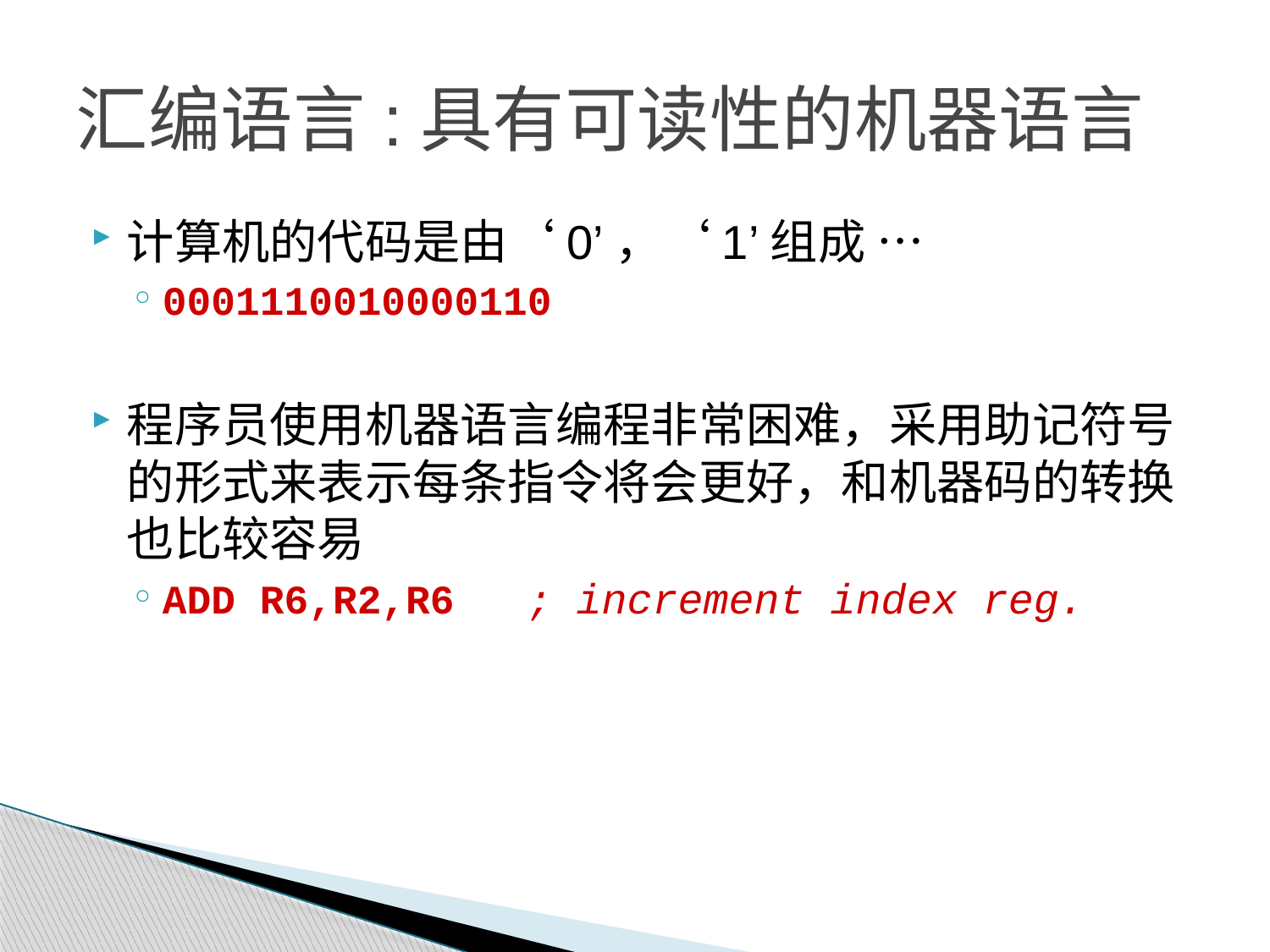

# 汇编语言:具有可读性的机器语言
计算机的代码是由‘0’，‘1’组成 …
0001110010000110

程序员使用机器语言编程非常困难，采用助记符号的形式来表示每条指令将会更好，和机器码的转换也比较容易
ADD R6,R2,R6   ; increment index reg.